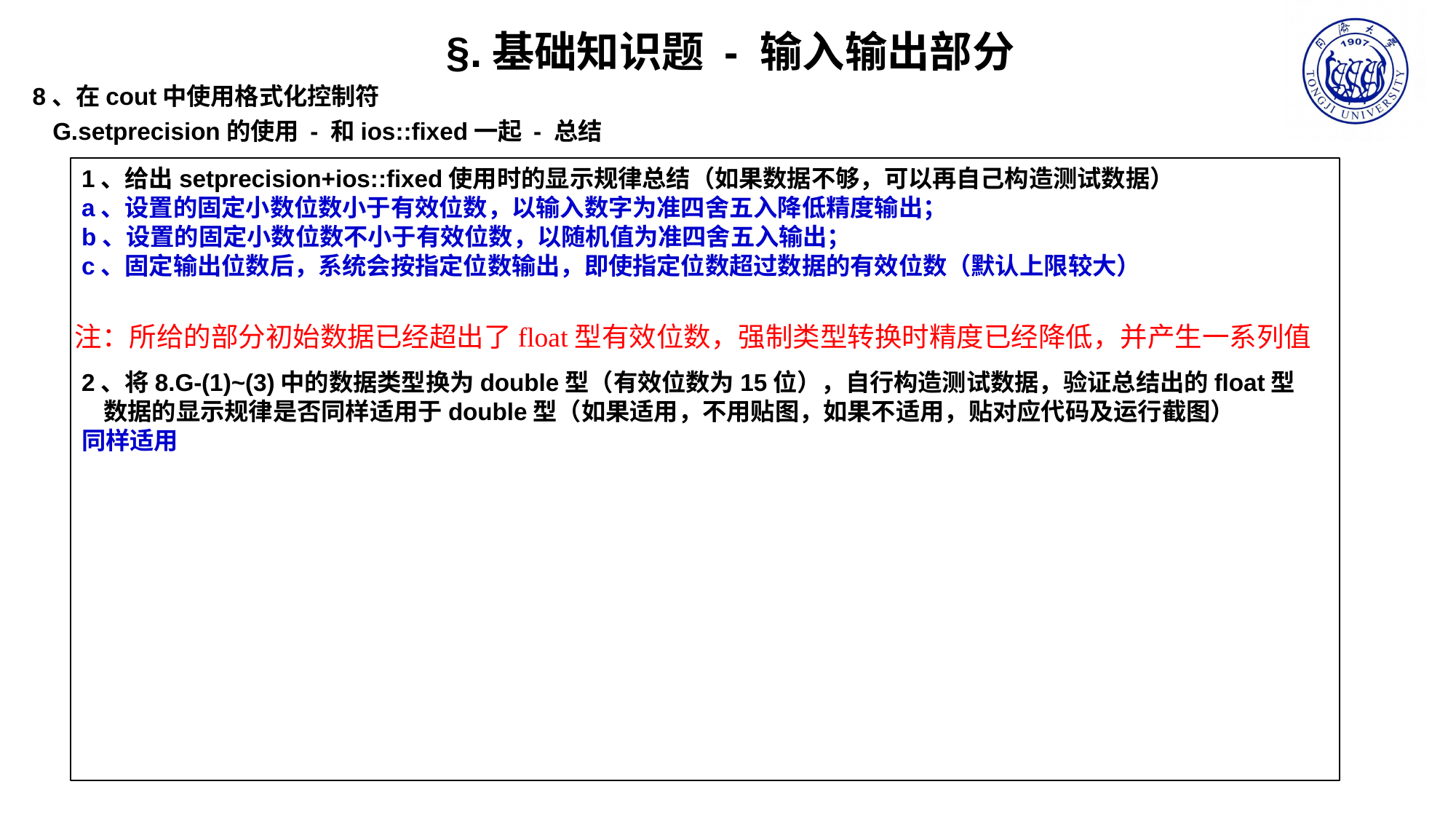

§.基础知识题 - 输入输出部分
8、在cout中使用格式化控制符
   G.setprecision的使用 - 和ios::fixed一起 - 总结
1、给出setprecision+ios::fixed使用时的显示规律总结（如果数据不够，可以再自己构造测试数据）
a、设置的固定小数位数小于有效位数，以输入数字为准四舍五入降低精度输出；
b、设置的固定小数位数不小于有效位数，以随机值为准四舍五入输出；
c、固定输出位数后，系统会按指定位数输出，即使指定位数超过数据的有效位数（默认上限较大）

2、将8.G-(1)~(3)中的数据类型换为double型（有效位数为15位），自行构造测试数据，验证总结出的float型
   数据的显示规律是否同样适用于double型（如果适用，不用贴图，如果不适用，贴对应代码及运行截图）
同样适用
注：所给的部分初始数据已经超出了float型有效位数，强制类型转换时精度已经降低，并产生一系列值